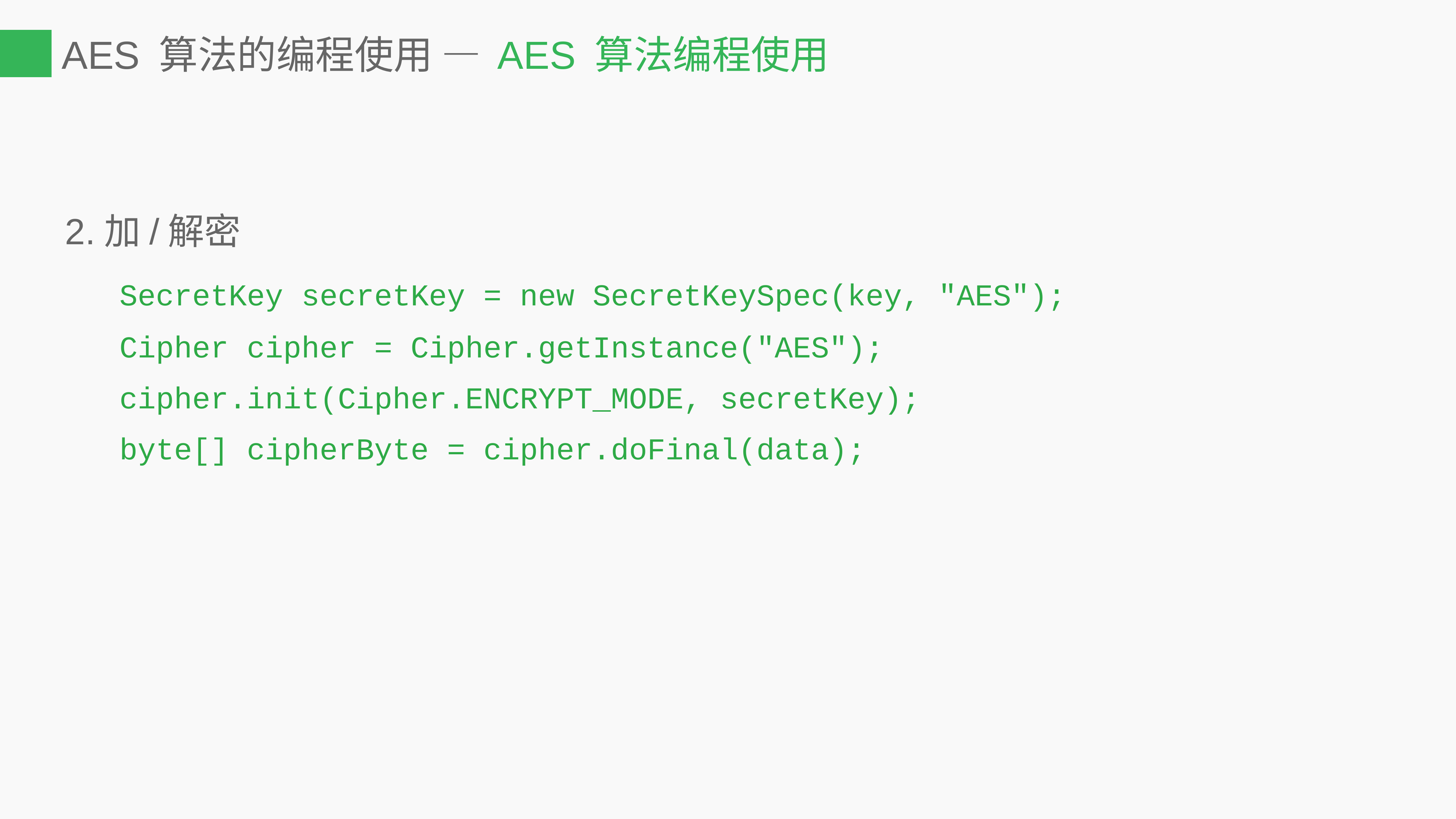

# AES 算法的编程使用 — AES 算法编程使用
2.加/解密
	SecretKey secretKey = new SecretKeySpec(key, "AES");
	Cipher cipher = Cipher.getInstance("AES");
	cipher.init(Cipher.ENCRYPT_MODE, secretKey);
	byte[] cipherByte = cipher.doFinal(data);